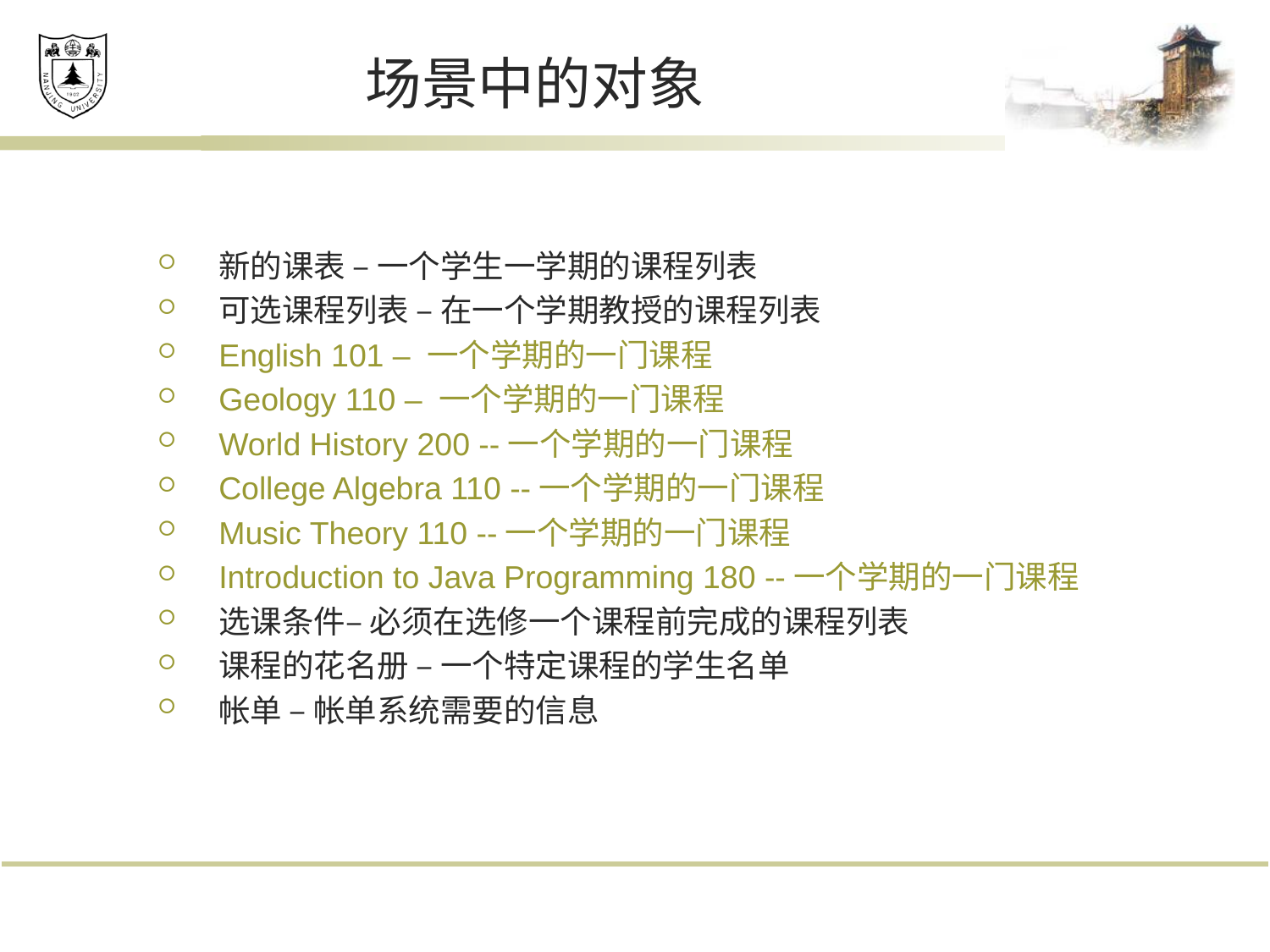

# 场景中的对象
新的课表 – 一个学生一学期的课程列表
可选课程列表 – 在一个学期教授的课程列表
English 101 – 一个学期的一门课程
Geology 110 – 一个学期的一门课程
World History 200 --一个学期的一门课程
College Algebra 110 --一个学期的一门课程
Music Theory 110 --一个学期的一门课程
Introduction to Java Programming 180 --一个学期的一门课程
选课条件– 必须在选修一个课程前完成的课程列表
课程的花名册 – 一个特定课程的学生名单
帐单 – 帐单系统需要的信息